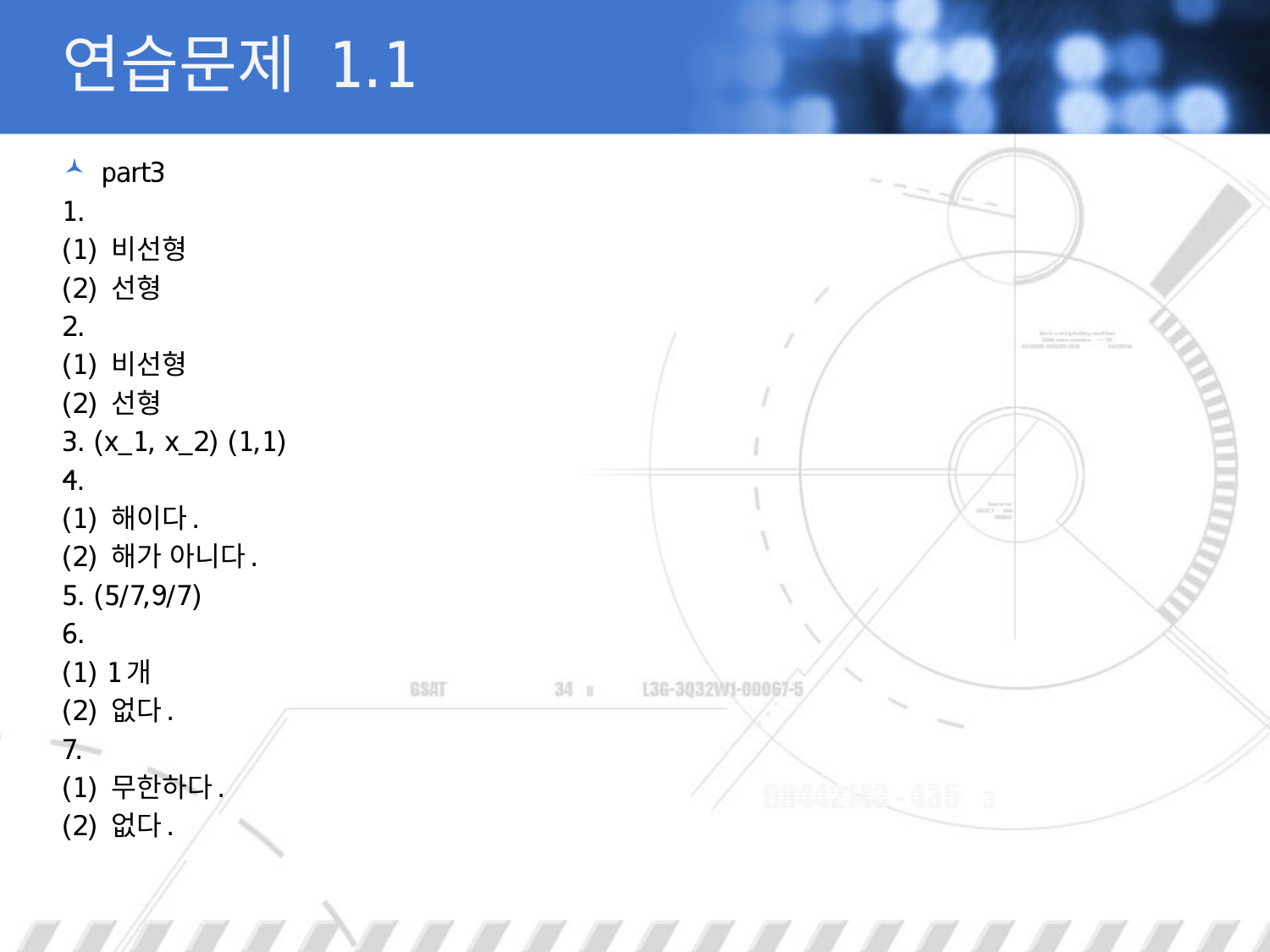

# 연습문제 1.1
part3
1.
(1) 비선형
(2) 선형
2.
(1) 비선형
(2) 선형
3. (x_1, x_2) (1,1)
4.
(1) 해이다.
(2) 해가 아니다.
5. (5/7,9/7)
6.
(1) 1개
(2) 없다.
7.
(1) 무한하다.
(2) 없다.